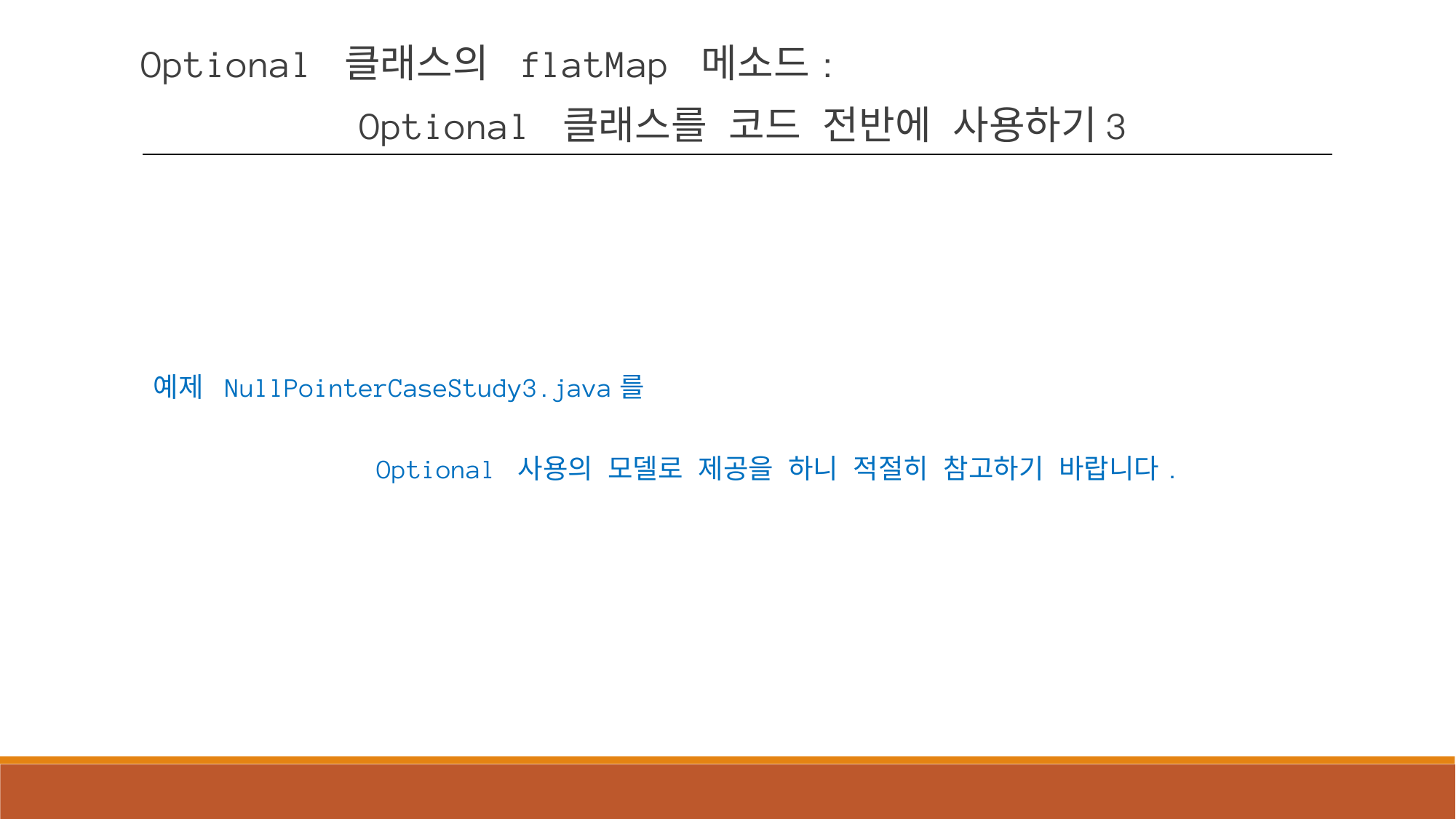

Optional 클래스의 flatMap 메소드:
		Optional 클래스를 코드 전반에 사용하기3
예제 NullPointerCaseStudy3.java를
               Optional 사용의 모델로 제공을 하니 적절히 참고하기 바랍니다.